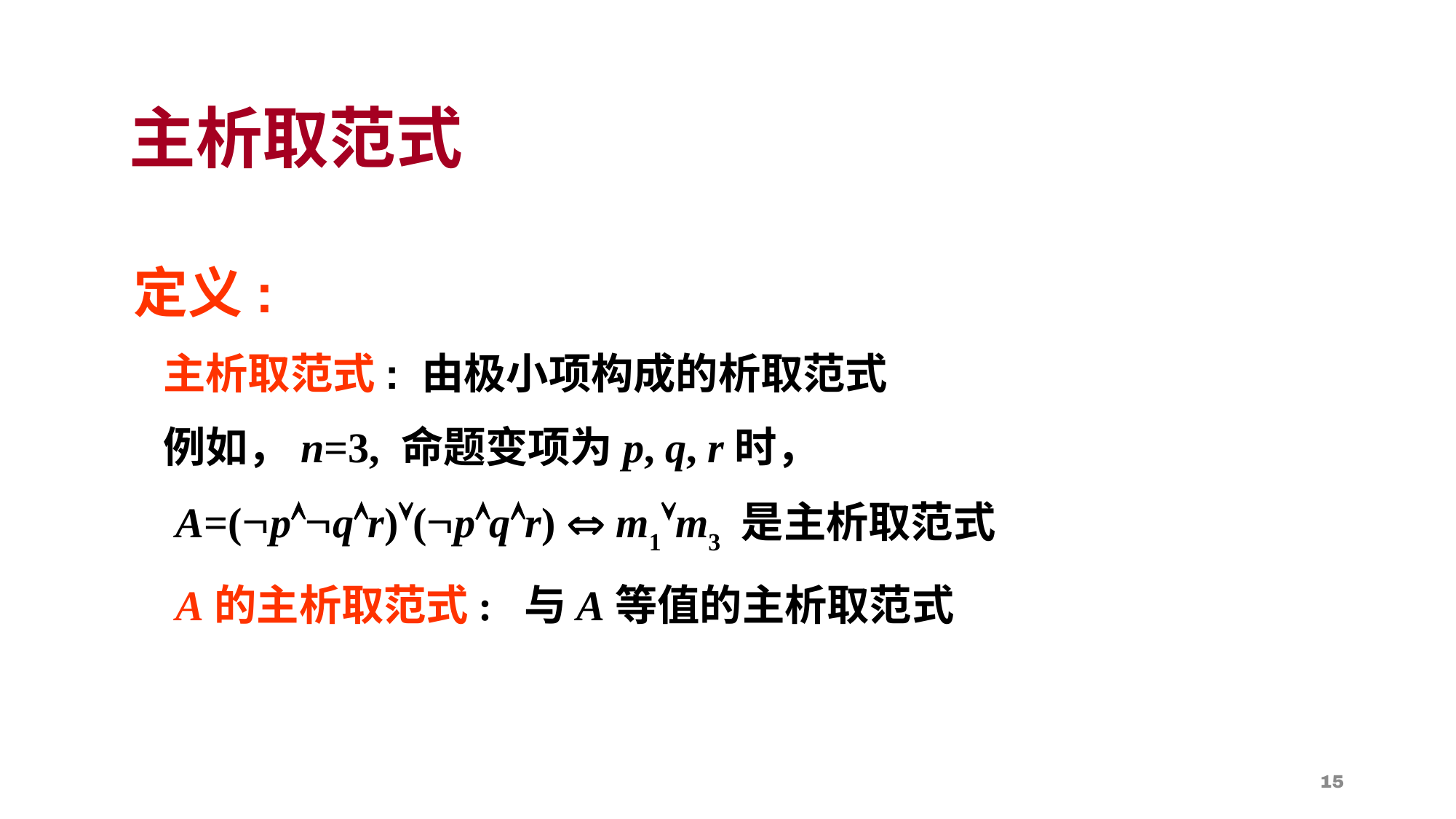

主析取范式
定义:
  主析取范式: 由极小项构成的析取范式
  例如，n=3, 命题变项为p, q, r时，
    A=(¬p∧¬q∧r)∨(¬p∧q∧r) ⇔ m1∨m3 是主析取范式
    A的主析取范式:  与A等值的主析取范式
15